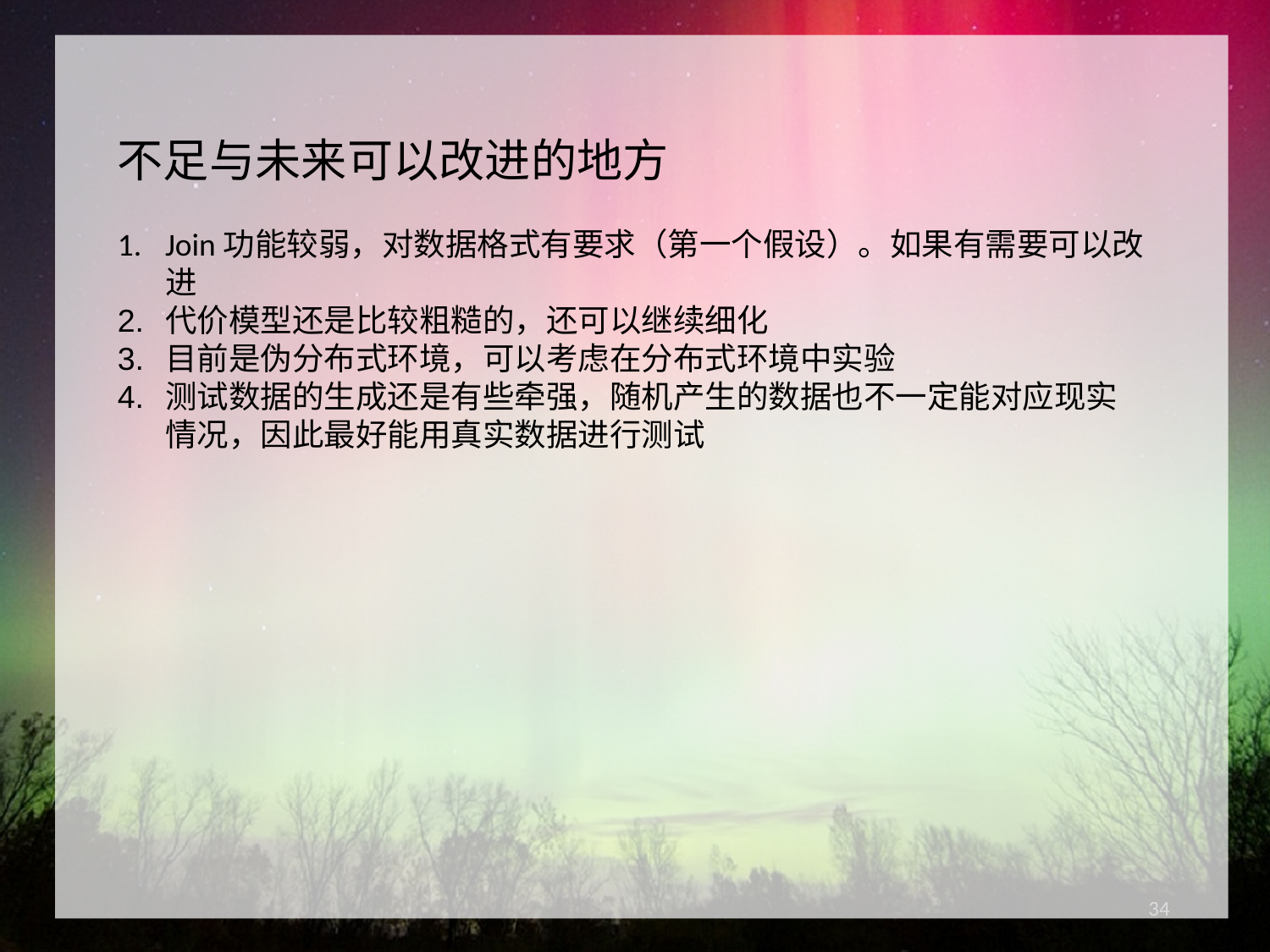

不足与未来可以改进的地方

Join功能较弱，对数据格式有要求（第一个假设）。如果有需要可以改进
代价模型还是比较粗糙的，还可以继续细化
目前是伪分布式环境，可以考虑在分布式环境中实验
测试数据的生成还是有些牵强，随机产生的数据也不一定能对应现实情况，因此最好能用真实数据进行测试
34